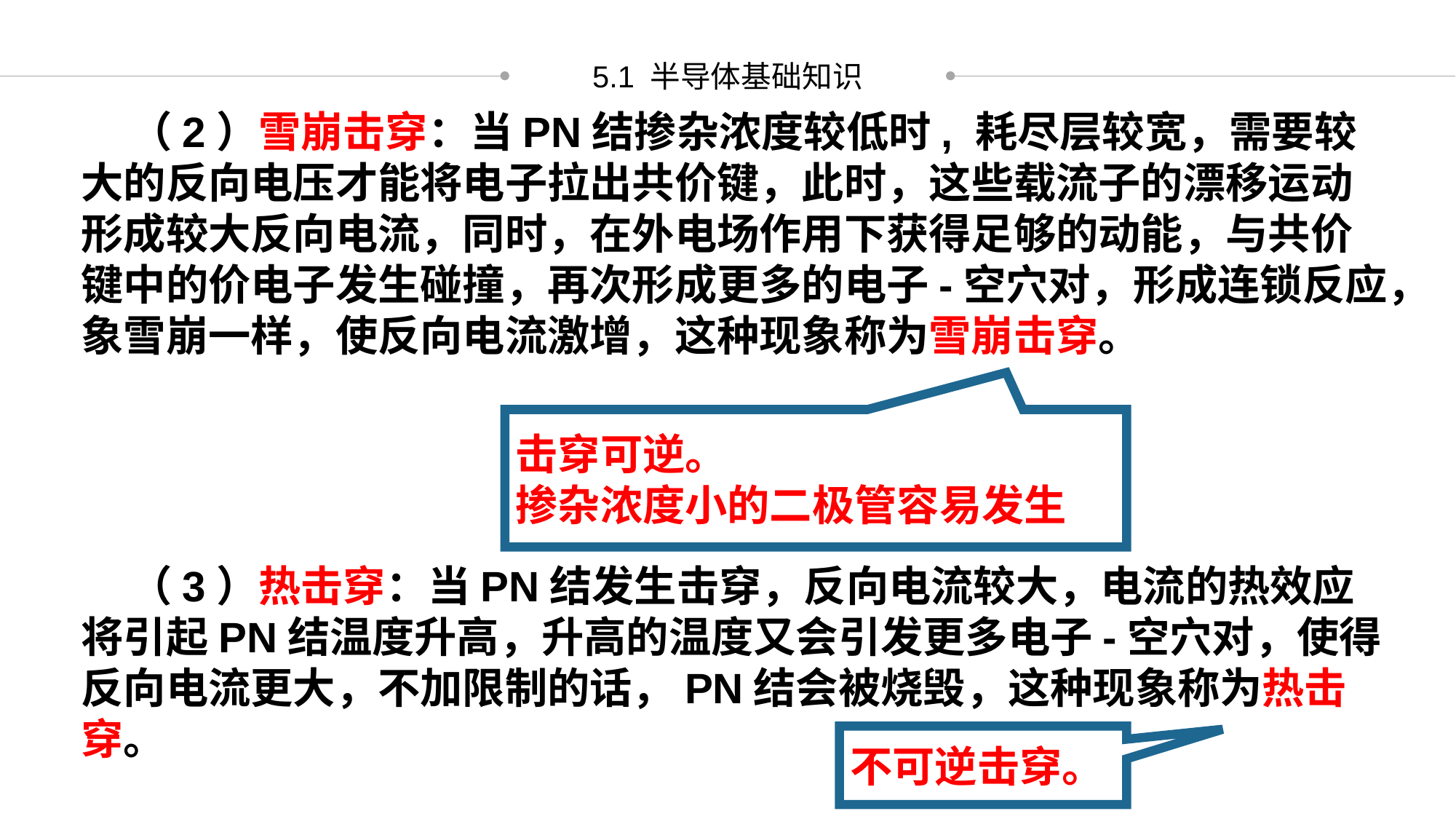

5.1 半导体基础知识
    （2）雪崩击穿：当PN结掺杂浓度较低时, 耗尽层较宽，需要较大的反向电压才能将电子拉出共价键，此时，这些载流子的漂移运动形成较大反向电流，同时，在外电场作用下获得足够的动能，与共价键中的价电子发生碰撞，再次形成更多的电子-空穴对，形成连锁反应，象雪崩一样，使反向电流激增，这种现象称为雪崩击穿。
击穿可逆。
掺杂浓度小的二极管容易发生
    （3）热击穿：当PN结发生击穿，反向电流较大，电流的热效应将引起PN结温度升高，升高的温度又会引发更多电子-空穴对，使得反向电流更大，不加限制的话，PN结会被烧毁，这种现象称为热击穿。
不可逆击穿。